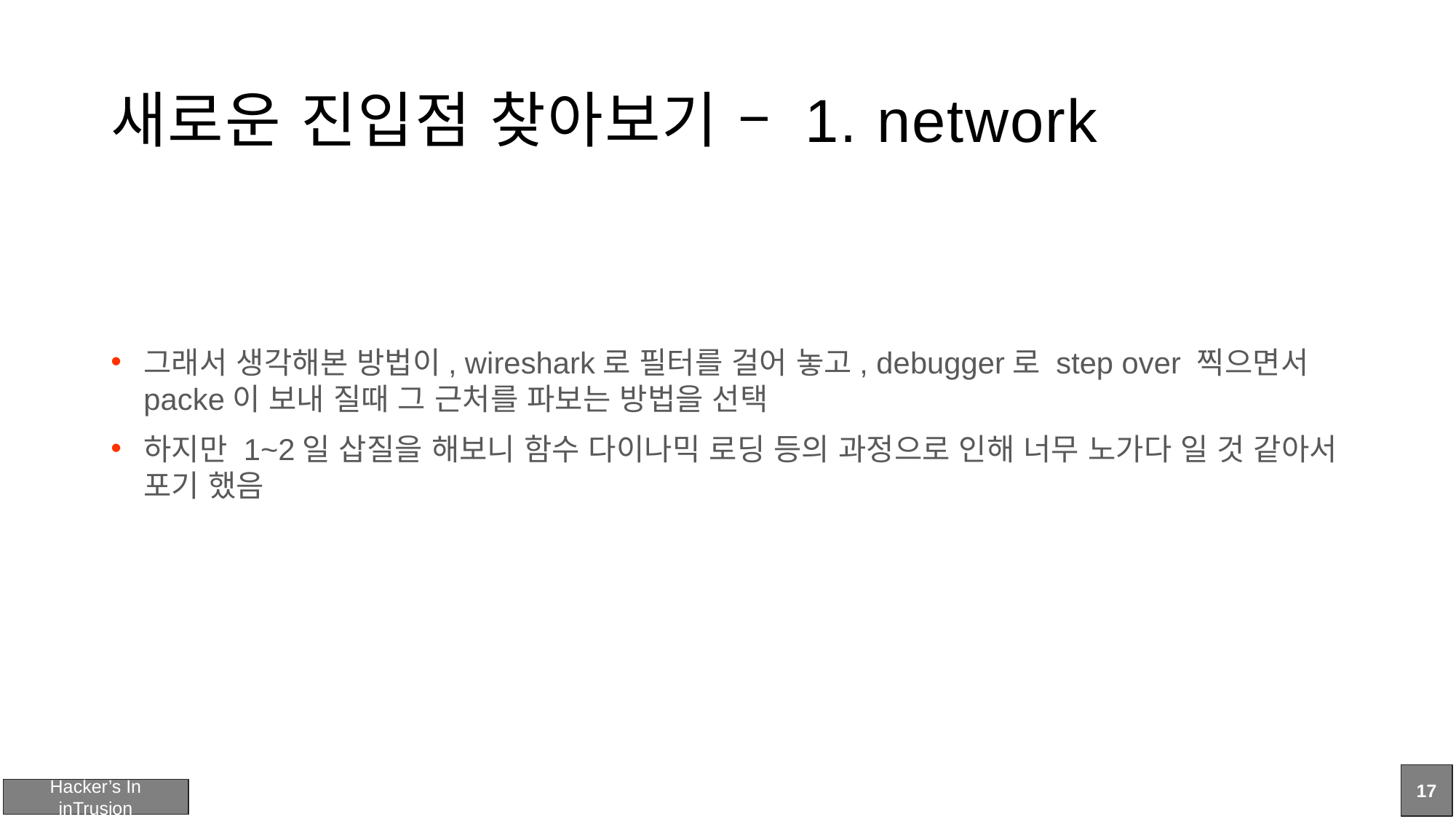

# 새로운 진입점 찾아보기 – 1. network
그래서 생각해본 방법이, wireshark로 필터를 걸어 놓고, debugger로 step over 찍으면서 packe이 보내 질때 그 근처를 파보는 방법을 선택
하지만 1~2일 삽질을 해보니 함수 다이나믹 로딩 등의 과정으로 인해 너무 노가다 일 것 같아서 포기 했음

17
Hacker’s In inTrusion